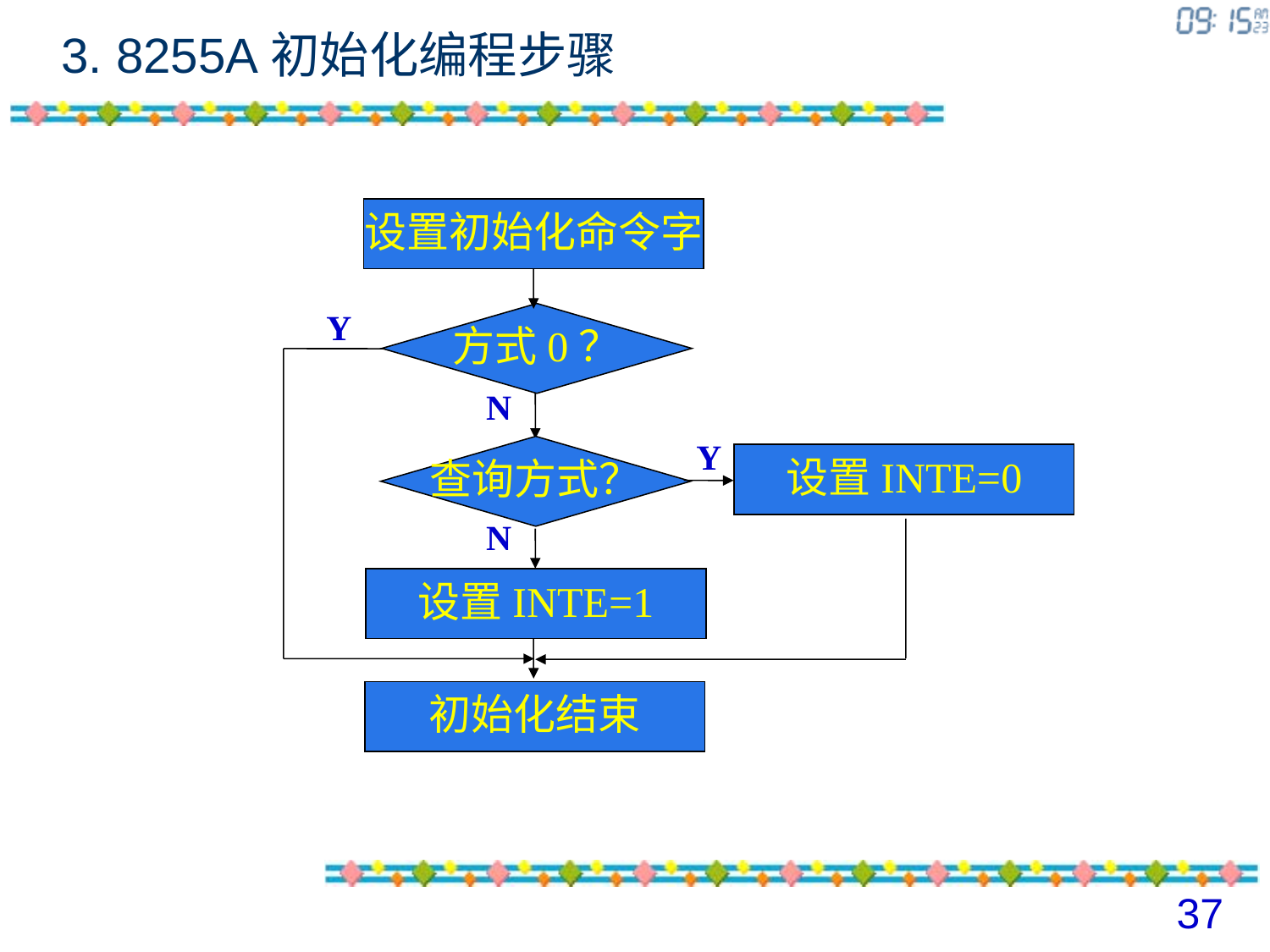

3. 8255A初始化编程步骤
设置初始化命令字

方式0？
Y

N

Y
查询方式？
设置INTE=0

N

设置INTE=1

初始化结束